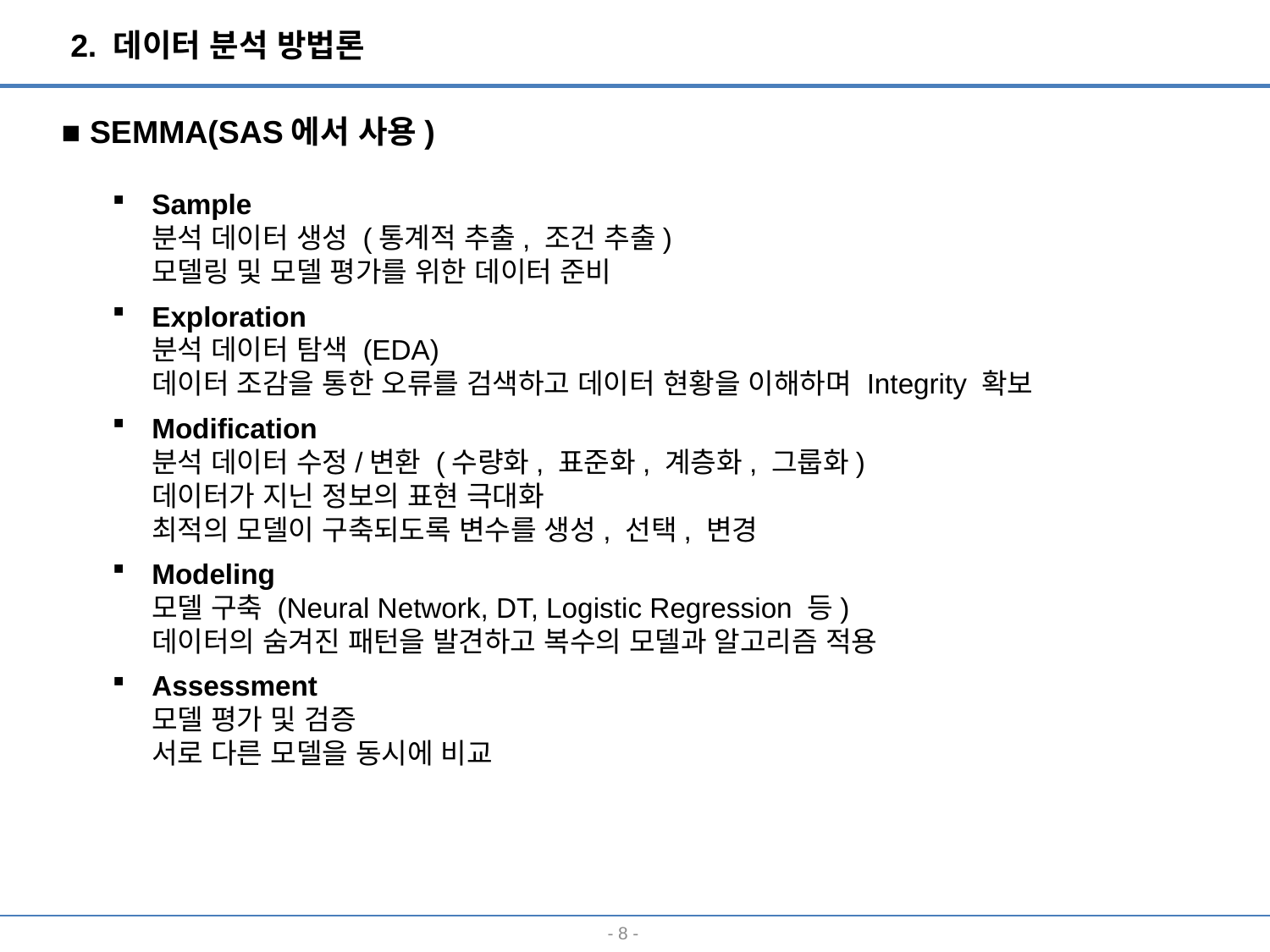

2. 데이터 분석 방법론
■ SEMMA(SAS에서 사용)

Sample
분석 데이터 생성 (통계적 추출, 조건 추출)
모델링 및 모델 평가를 위한 데이터 준비
Exploration
분석 데이터 탐색 (EDA)
데이터 조감을 통한 오류를 검색하고 데이터 현황을 이해하며 Integrity 확보
Modification
분석 데이터 수정/변환 (수량화, 표준화, 계층화, 그룹화)
데이터가 지닌 정보의 표현 극대화
최적의 모델이 구축되도록 변수를 생성, 선택, 변경
Modeling
모델 구축 (Neural Network, DT, Logistic Regression 등)
데이터의 숨겨진 패턴을 발견하고 복수의 모델과 알고리즘 적용
Assessment
모델 평가 및 검증
서로 다른 모델을 동시에 비교
- 8 -